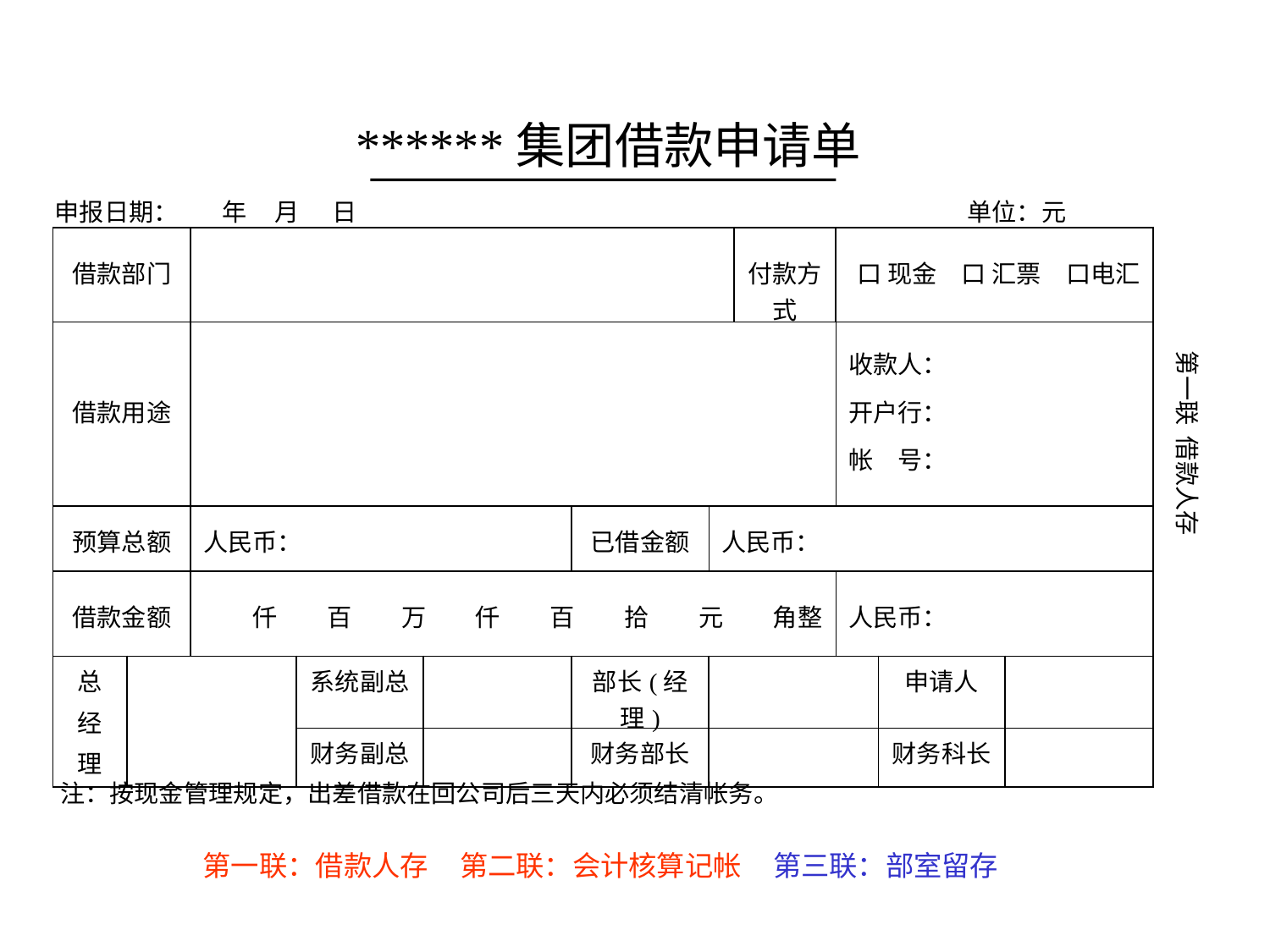

******集团借款申请单

申报日期：        年     月      日                                                                                                               单位：元
| 借款部门 |  |  |  |  |  |  | 付款方式 | 口 现金　口 汇票　口电汇 |  |  |
| --- | --- | --- | --- | --- | --- | --- | --- | --- | --- | --- |
| 借款用途 |  |  |  |  |  |  |  | 收款人： 开户行： 帐　号： |  |  |
| 预算总额 |  | 人民币： |  |  | 已借金额 | 人民币： |  |  |  |  |
| 借款金额 |  | 仟　　百　　万　　仟　　百　　拾　　元　　角整 |  |  |  |  |  | 人民币： |  |  |
| 总 经 理 |  |  | 系统副总 |  | 部长(经理) |  |  |  | 申请人 |  |
|  |  |  | 财务副总 |  | 财务部长 |  |  |  | 财务科长 |  |
第一联  借款人存
注：按现金管理规定，出差借款在回公司后三天内必须结清帐务。
第一联：借款人存     第二联：会计核算记帐     第三联：部室留存
152